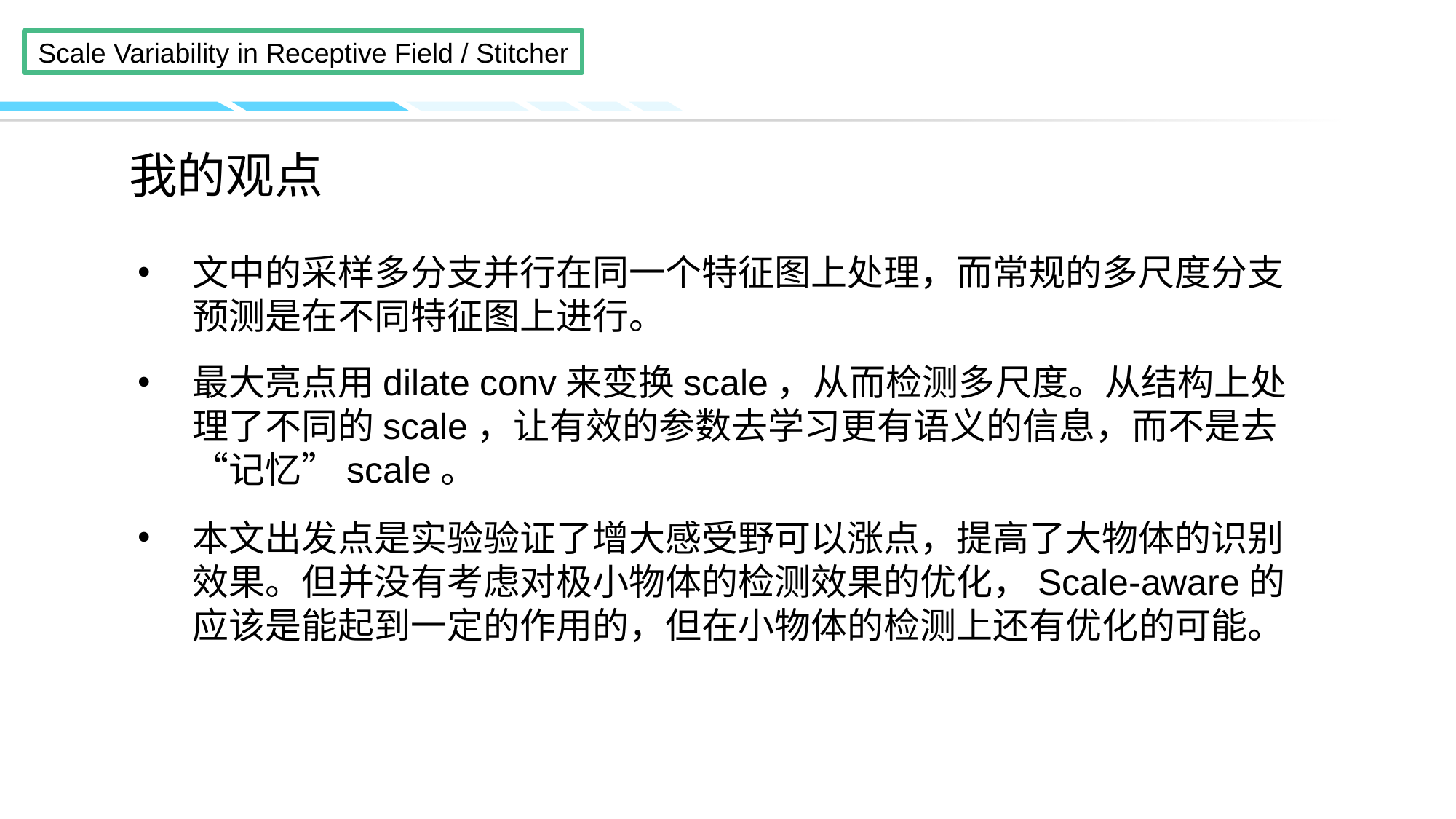

文中的采样多分支并行在同一个特征图上处理，而常规的多尺度分支预测是在不同特征图上进行。
最大亮点用dilate conv来变换scale，从而检测多尺度。从结构上处理了不同的scale，让有效的参数去学习更有语义的信息，而不是去“记忆”scale。

本文出发点是实验验证了增大感受野可以涨点，提高了大物体的识别效果。但并没有考虑对极小物体的检测效果的优化，Scale-aware的应该是能起到一定的作用的，但在小物体的检测上还有优化的可能。